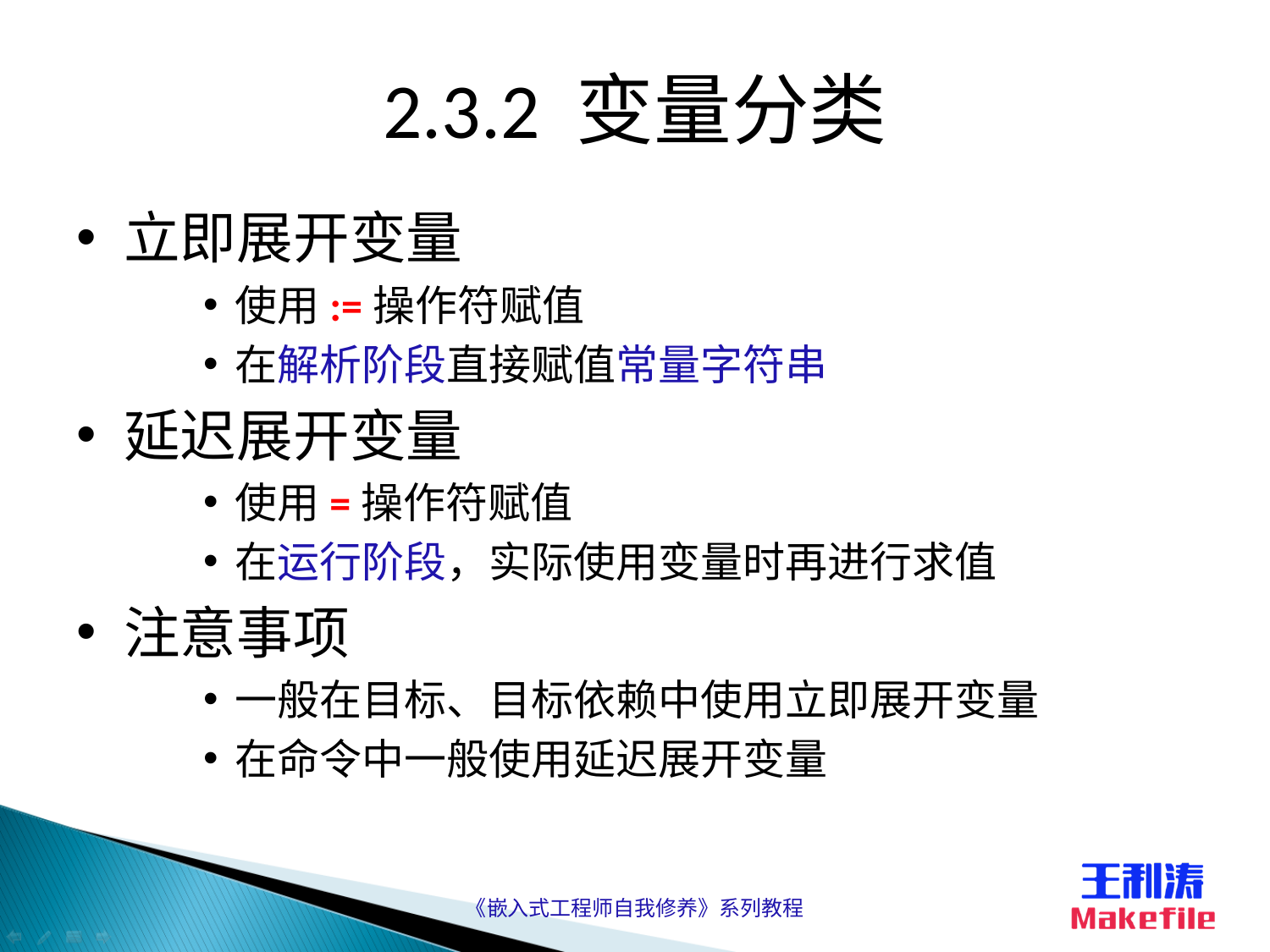

# 2.3.2 变量分类
立即展开变量
使用:=操作符赋值
在解析阶段直接赋值常量字符串
延迟展开变量
使用=操作符赋值
在运行阶段，实际使用变量时再进行求值
注意事项
一般在目标、目标依赖中使用立即展开变量
在命令中一般使用延迟展开变量
《嵌入式工程师自我修养》系列教程